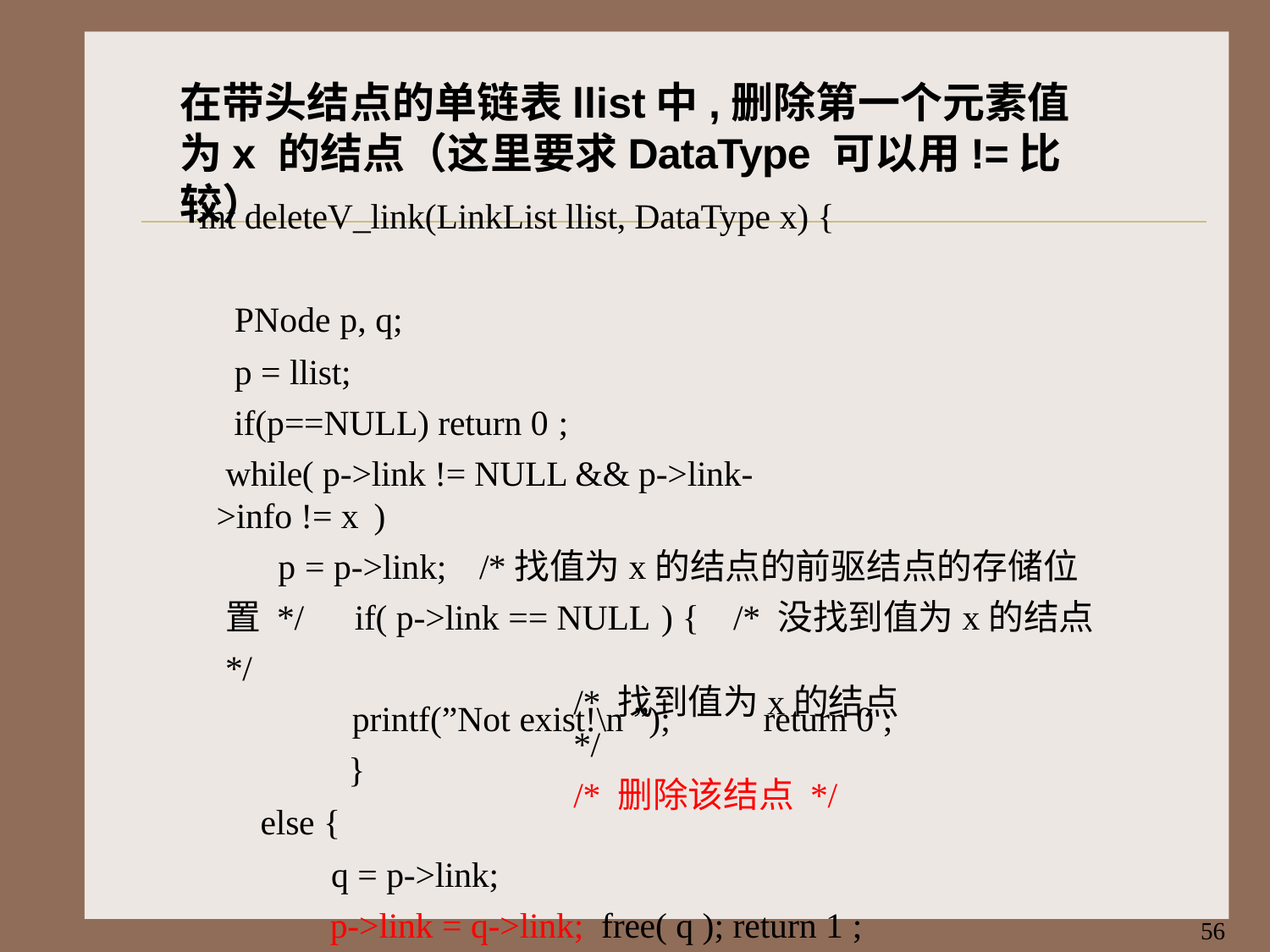

# 在带头结点的单链表llist中,删除第一个元素值为x 的结点（这里要求DataType 可以用!=比较）
int deleteV_link(LinkList llist, DataType x) {
    PNode p, q;
    p = llist;
  if(p==NULL) return 0 ;
 while( p->link != NULL && p->link->info != x )
   p = p->link;	/*找值为x的结点的前驱结点的存储位置 */      if( p->link == NULL ) {	/* 没找到值为x的结点 */
        printf(”Not exist!\n ”);	return 0 ;
        }
    else {
            q = p->link;
            p->link = q->link;  free( q ); return 1 ;
            }
}

/* 找到值为x的结点 */
/* 删除该结点 */

56